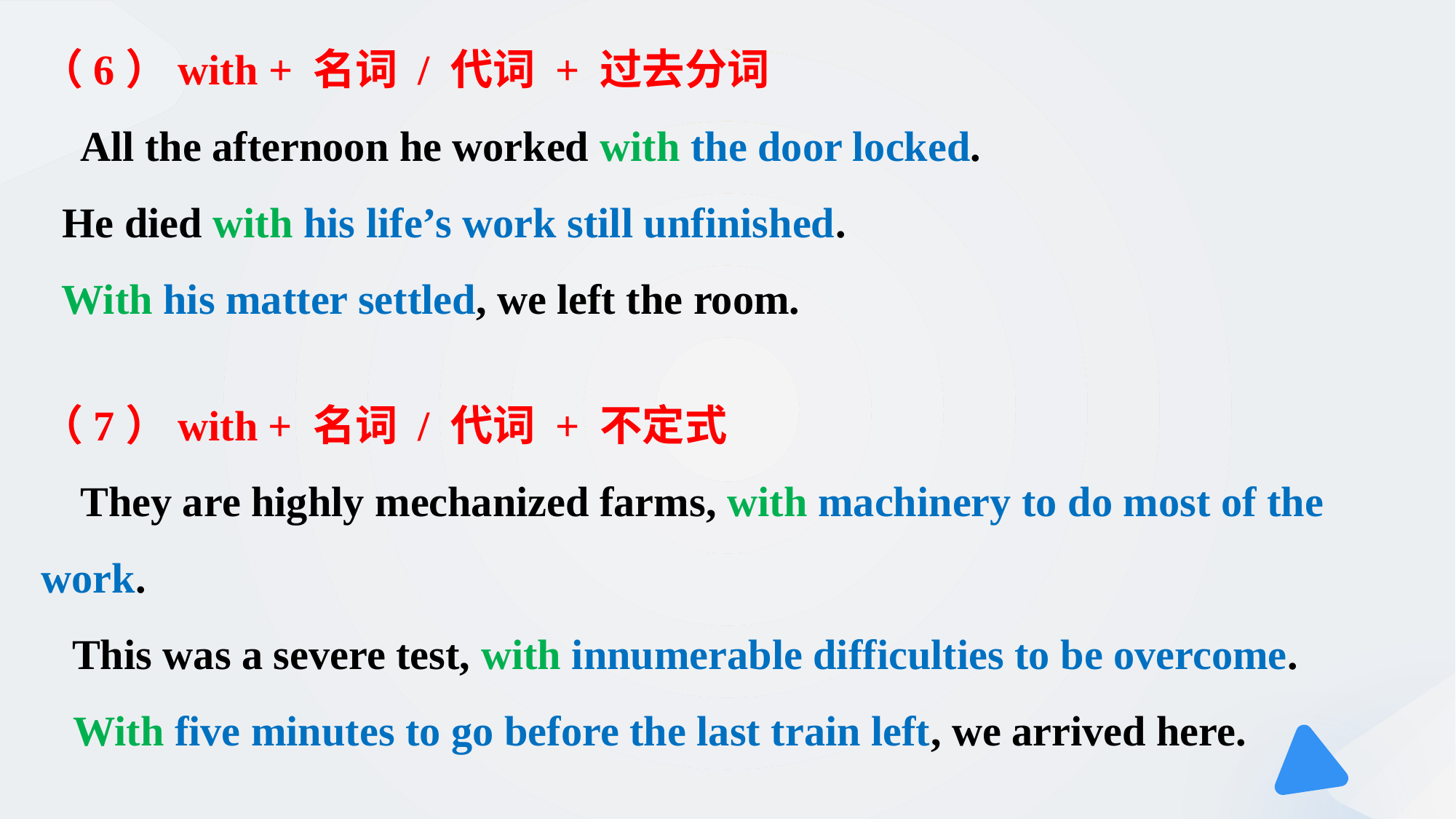

（6）with + 名词 / 代词 + 过去分词
   All the afternoon he worked with the door locked.
  He died with his life’s work still unfinished.
  With his matter settled, we left the room.
（7）with + 名词 / 代词 + 不定式
   They are highly mechanized farms, with machinery to do most of the work.
   This was a severe test, with innumerable difficulties to be overcome.
   With five minutes to go before the last train left, we arrived here.